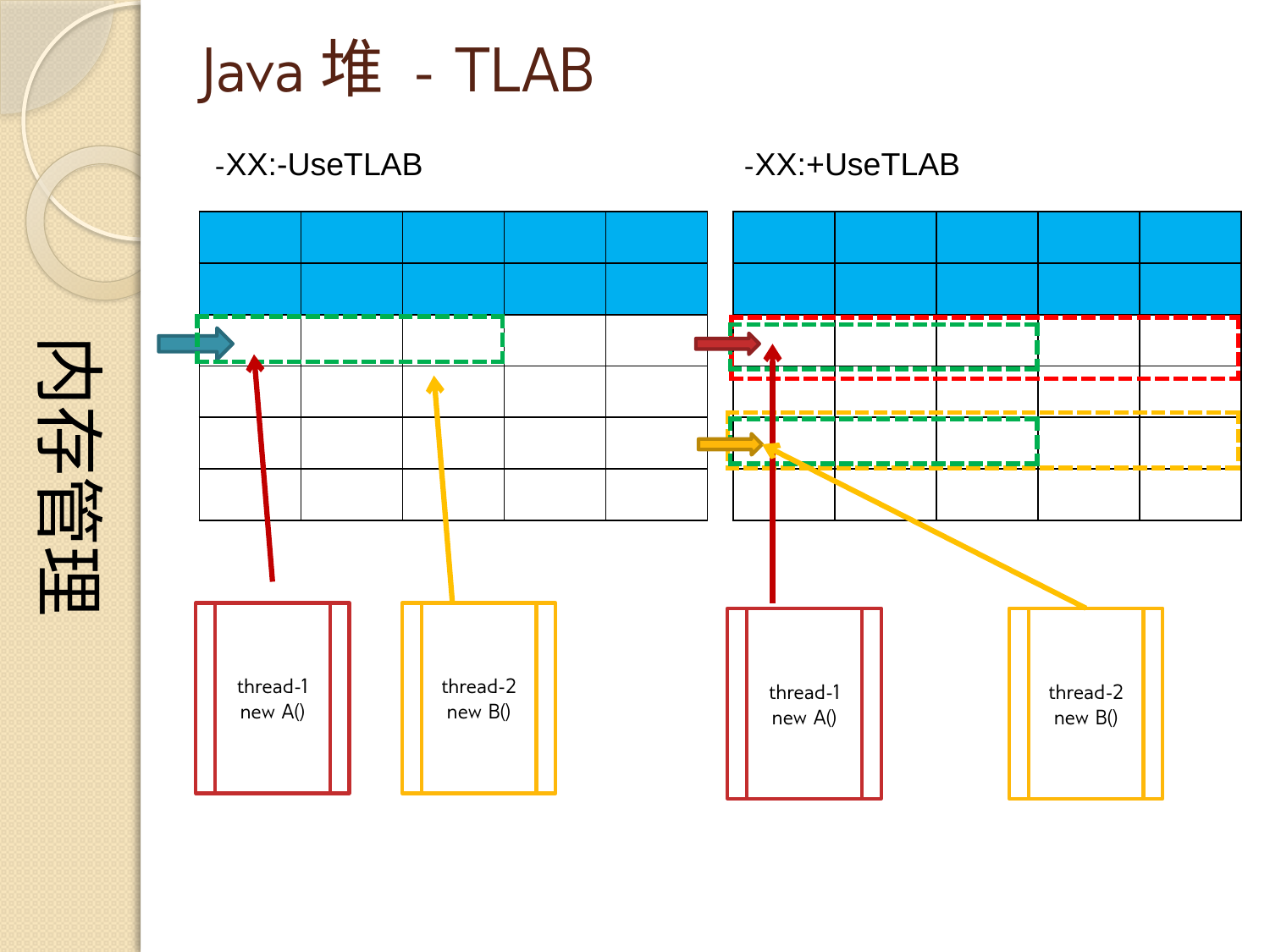

内存管理
# Java堆 - TLAB
-XX:-UseTLAB
-XX:+UseTLAB
|  |  |  |  |  |
| --- | --- | --- | --- | --- |
|  |  |  |  |  |
|  |  |  |  |  |
|  |  |  |  |  |
|  |  |  |  |  |
|  |  |  |  |  |
|  |  |  |  |  |
| --- | --- | --- | --- | --- |
|  |  |  |  |  |
|  |  |  |  |  |
|  |  |  |  |  |
|  |  |  |  |  |
|  |  |  |  |  |
|  |
| --- |
|  |
| --- |
|  |
| --- |

|  |
| --- |
|  |
| --- |

thread-1
new A()
thread-2
new B()
thread-1
new A()
thread-2
new B()